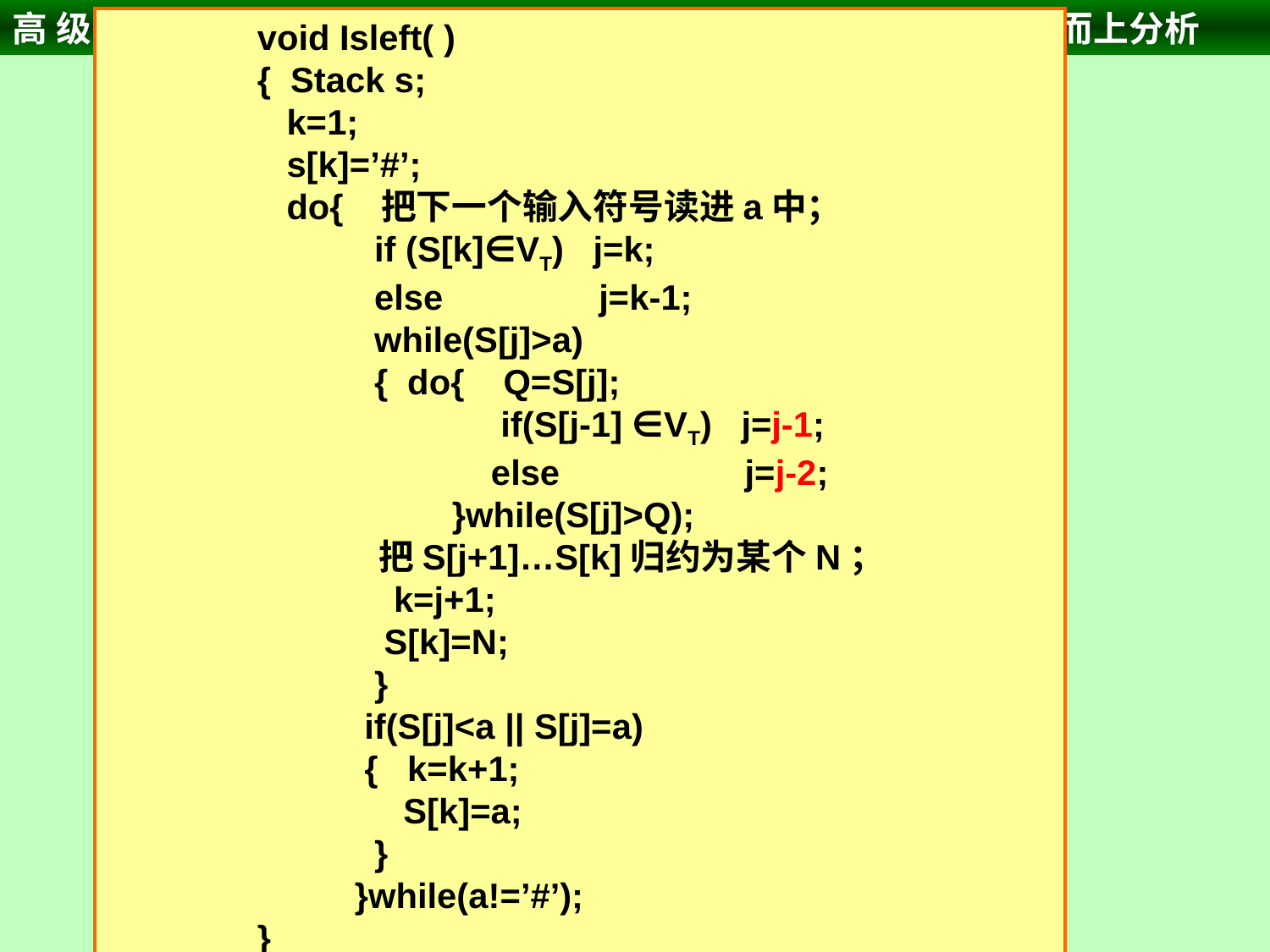

void Isleft( )
{  Stack s;
   k=1;
   s[k]=’#’;
   do{   把下一个输入符号读进a中；
            if (S[k]∈VT)   j=k;
            else                j=k-1;
            while(S[j]>a)
            {  do{    Q=S[j];
                         if(S[j-1] ∈VT)   j=j-1;
                        else                   j=j-2;
                    }while(S[j]>Q);
              把S[j+1]…S[k]归约为某个N；
              k=j+1;
             S[k]=N;
            }
           if(S[j]<a || S[j]=a)
           {   k=k+1;
               S[k]=a;
            }
          }while(a!=’#’);
}